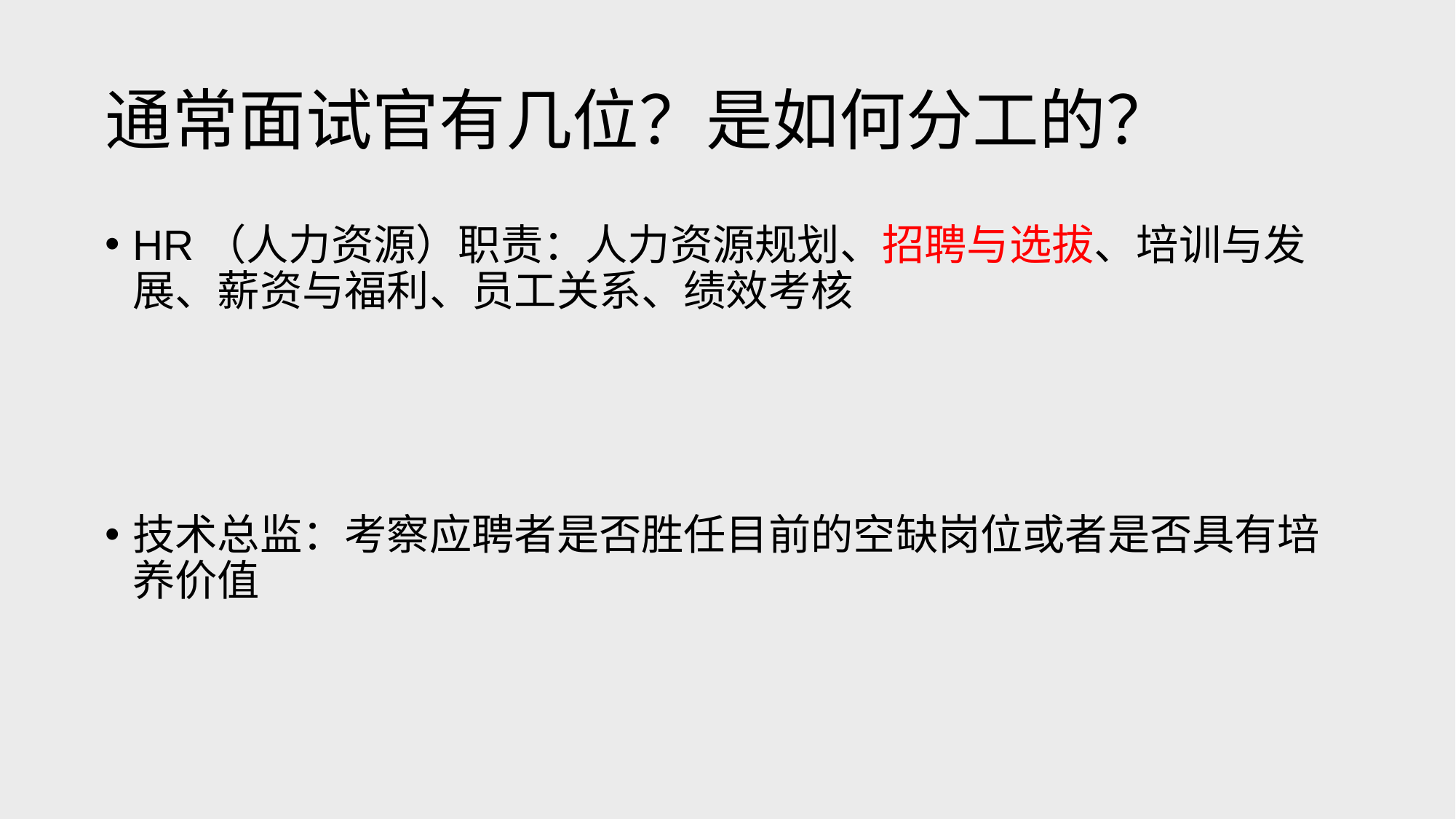

# 通常面试官有几位？是如何分工的？
HR（人力资源）职责：人力资源规划、招聘与选拔、培训与发展、薪资与福利、员工关系、绩效考核

技术总监：考察应聘者是否胜任目前的空缺岗位或者是否具有培养价值